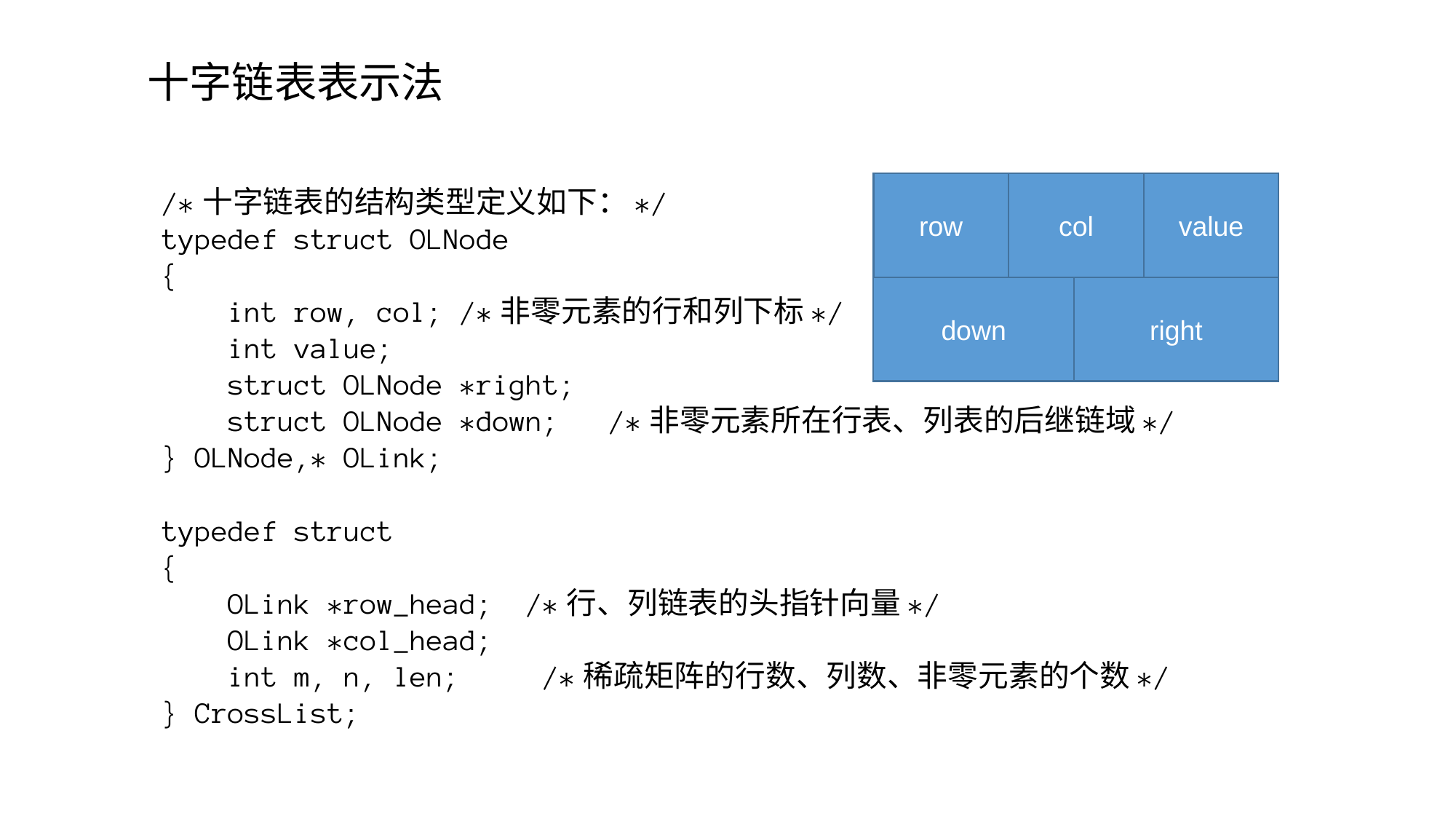

十字链表表示法
value
row
col
right
down
/*十字链表的结构类型定义如下：*/
typedef struct OLNode
{
    int row, col; /*非零元素的行和列下标*/
    int value;
    struct OLNode *right;
    struct OLNode *down;   /*非零元素所在行表、列表的后继链域*/
} OLNode,* OLink;
typedef struct
{
    OLink *row_head;  /*行、列链表的头指针向量*/
    OLink *col_head;
    int m, n, len;     /*稀疏矩阵的行数、列数、非零元素的个数*/
} CrossList;